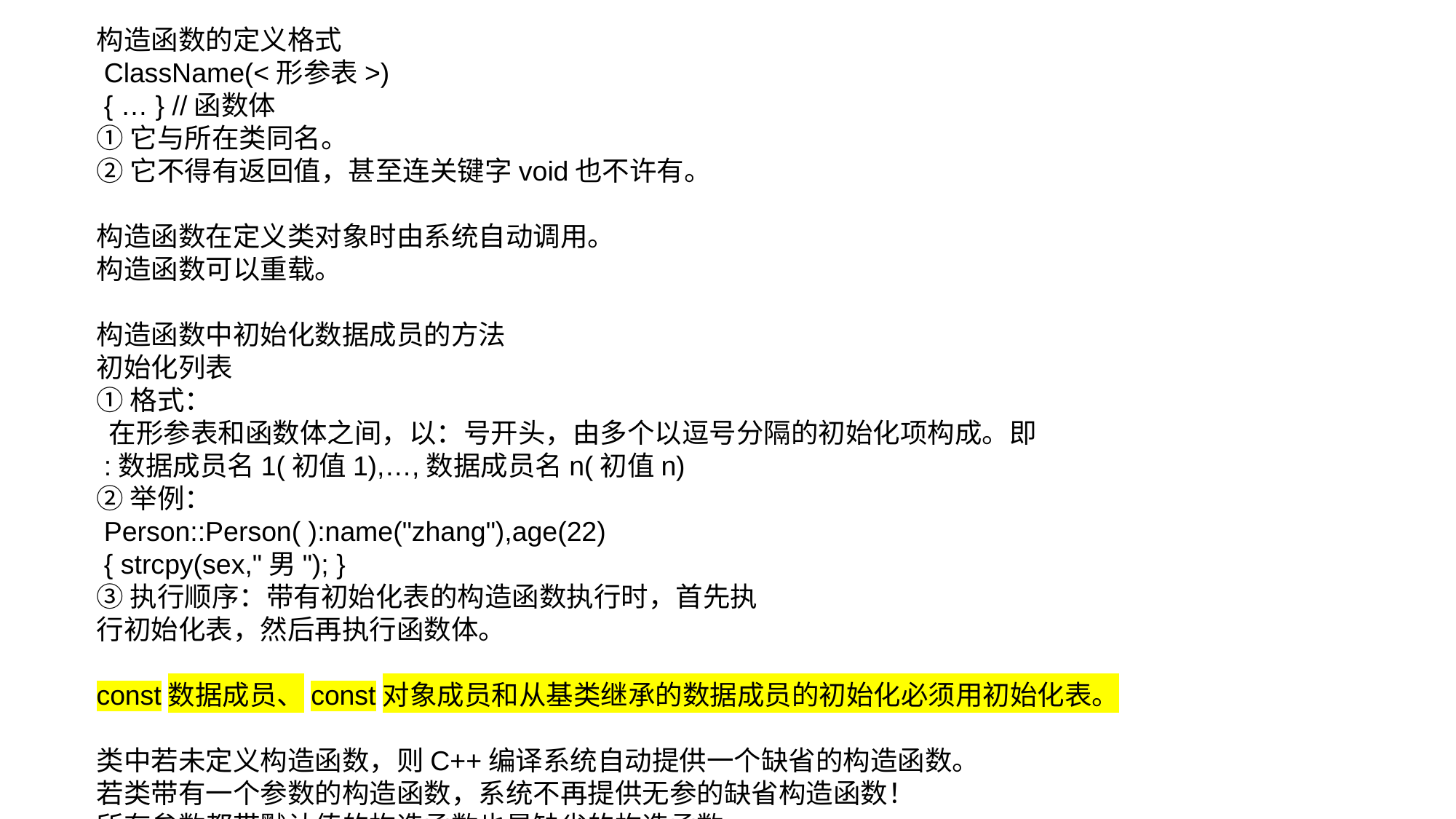

构造函数的定义格式
 ClassName(<形参表>)
 { … } //函数体
①它与所在类同名。
②它不得有返回值，甚至连关键字void也不许有。

构造函数在定义类对象时由系统自动调用。
构造函数可以重载。

构造函数中初始化数据成员的方法
初始化列表
①格式：
 在形参表和函数体之间，以：号开头，由多个以逗号分隔的初始化项构成。即
 :数据成员名1(初值1),…,数据成员名n(初值n)
②举例：
 Person::Person( ):name("zhang"),age(22)
 { strcpy(sex,"男"); }
③执行顺序：带有初始化表的构造函数执行时，首先执
行初始化表，然后再执行函数体。

const数据成员、const对象成员和从基类继承的数据成员的初始化必须用初始化表。

类中若未定义构造函数，则C++编译系统自动提供一个缺省的构造函数。
若类带有一个参数的构造函数，系统不再提供无参的缺省构造函数！
所有参数都带默认值的构造函数也是缺省的构造函数